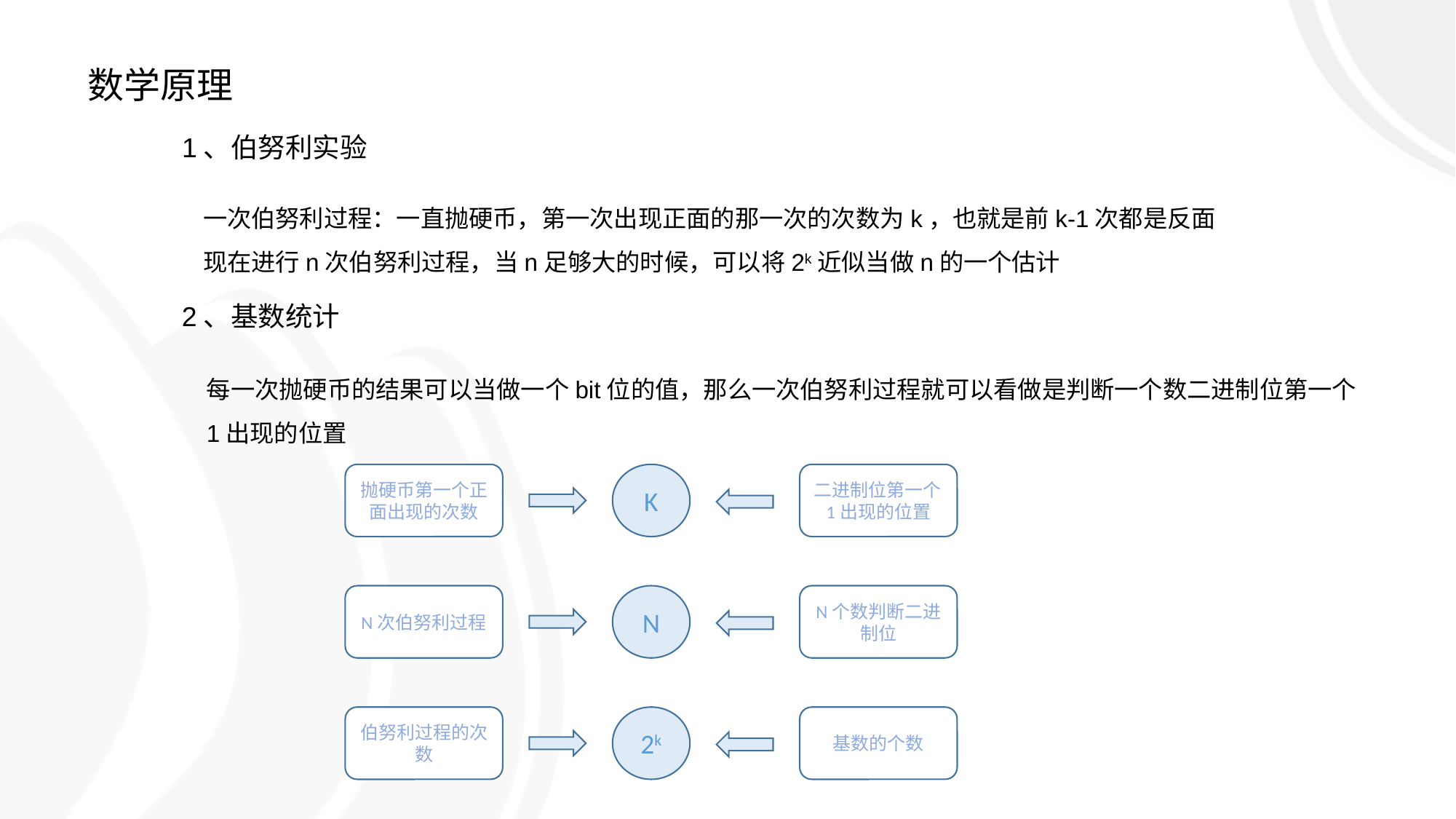

数学原理
1、伯努利实验
一次伯努利过程：一直抛硬币，第一次出现正面的那一次的次数为k，也就是前k-1次都是反面
现在进行n次伯努利过程，当n足够大的时候，可以将2k近似当做n的一个估计
2、基数统计
每一次抛硬币的结果可以当做一个bit位的值，那么一次伯努利过程就可以看做是判断一个数二进制位第一个1出现的位置
K
抛硬币第一个正面出现的次数
二进制位第一个1出现的位置

N
N次伯努利过程
N个数判断二进制位

2k
伯努利过程的次数
基数的个数